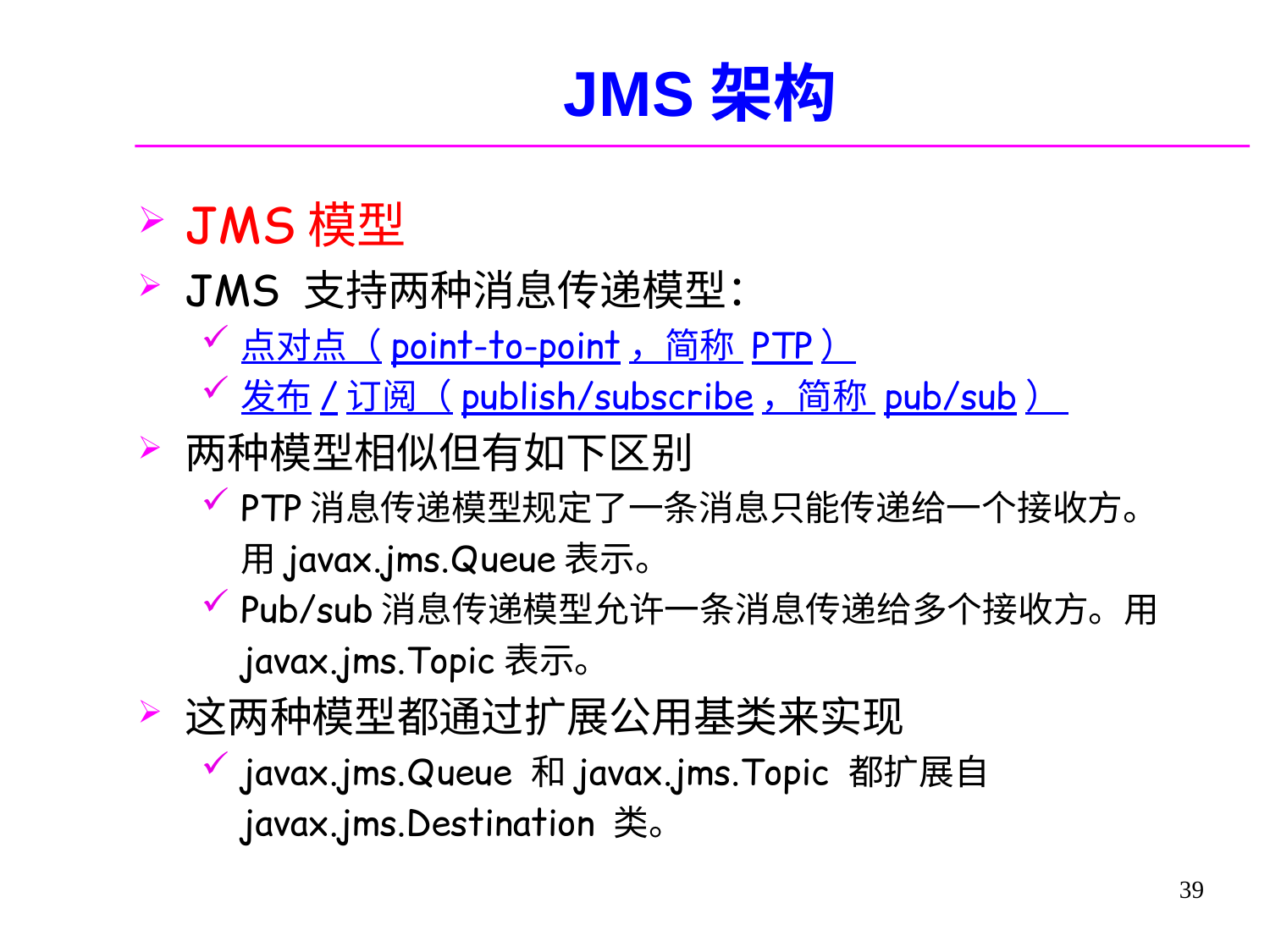

# JMS架构
JMS模型
JMS 支持两种消息传递模型：
点对点（point-to-point，简称 PTP）
发布/订阅（publish/subscribe，简称 pub/sub）
两种模型相似但有如下区别
PTP消息传递模型规定了一条消息只能传递给一个接收方。用javax.jms.Queue表示。
Pub/sub消息传递模型允许一条消息传递给多个接收方。用javax.jms.Topic表示。
这两种模型都通过扩展公用基类来实现
javax.jms.Queue 和javax.jms.Topic 都扩展自javax.jms.Destination 类。
39